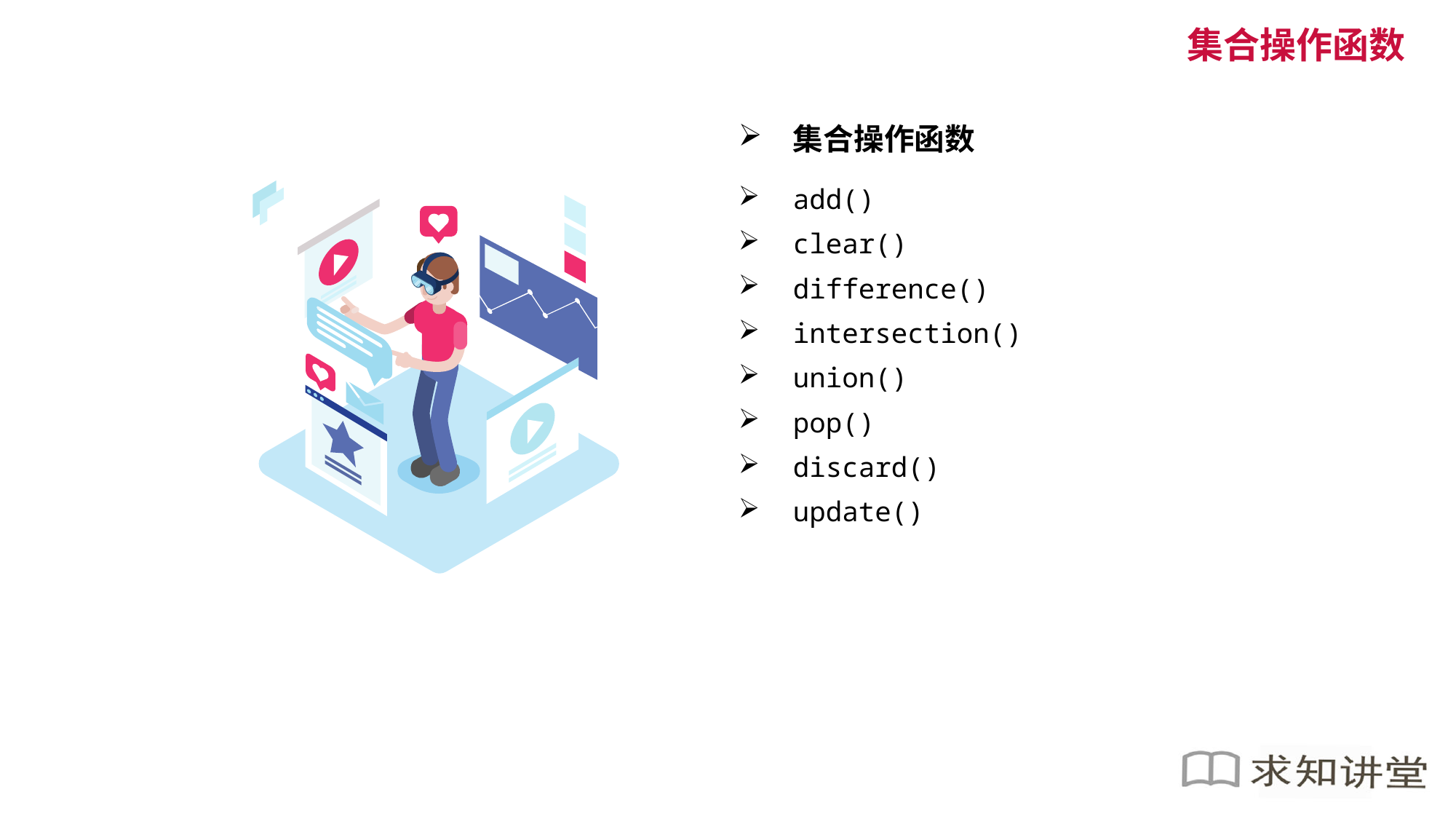

集合操作函数
集合操作函数

add()
clear()
difference()
intersection()
union()
pop()
discard()
update()